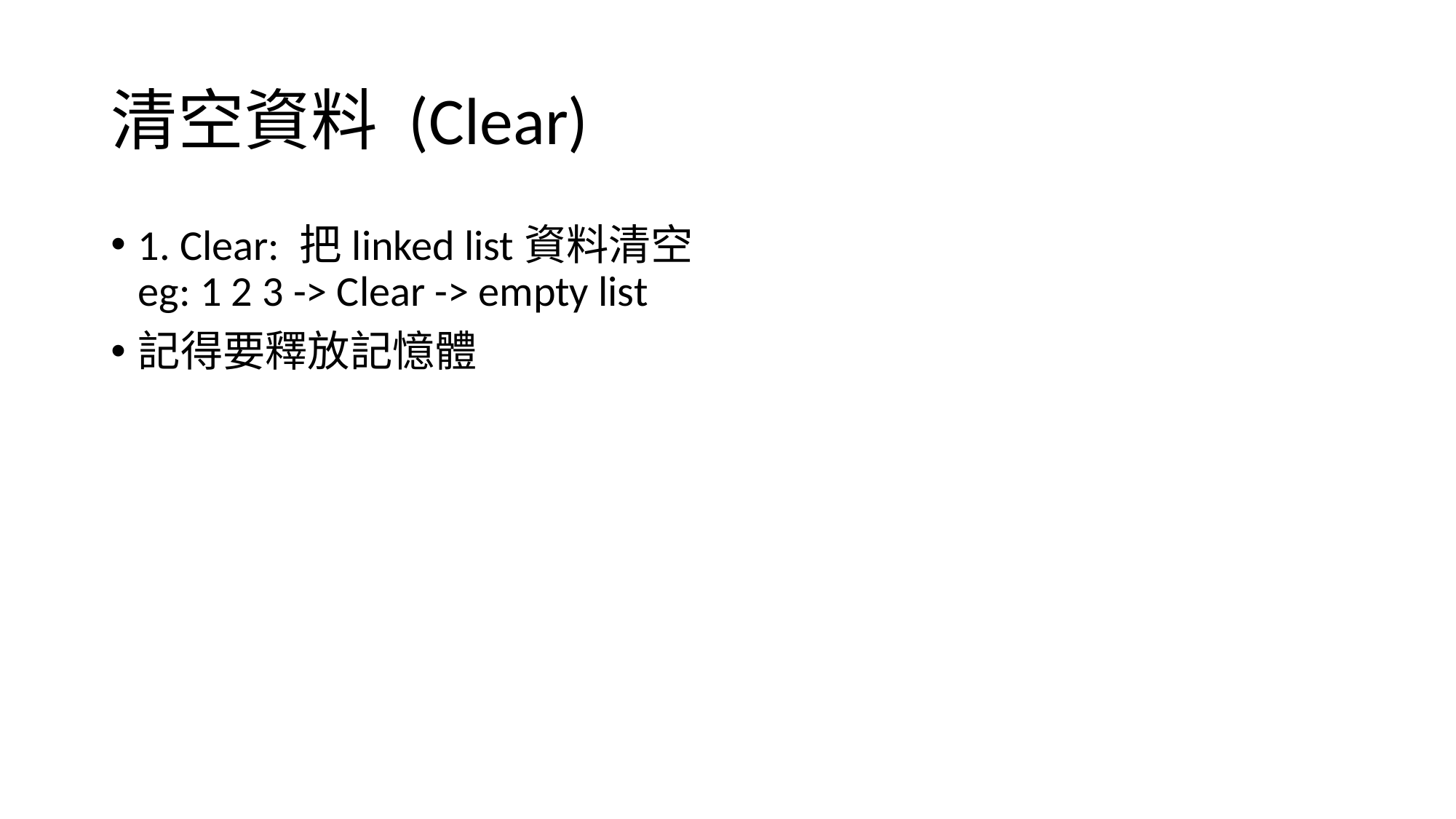

# 清空資料 (Clear)
1. Clear: 把linked list資料清空
eg: 1 2 3 -> Clear -> empty list
記得要釋放記憶體